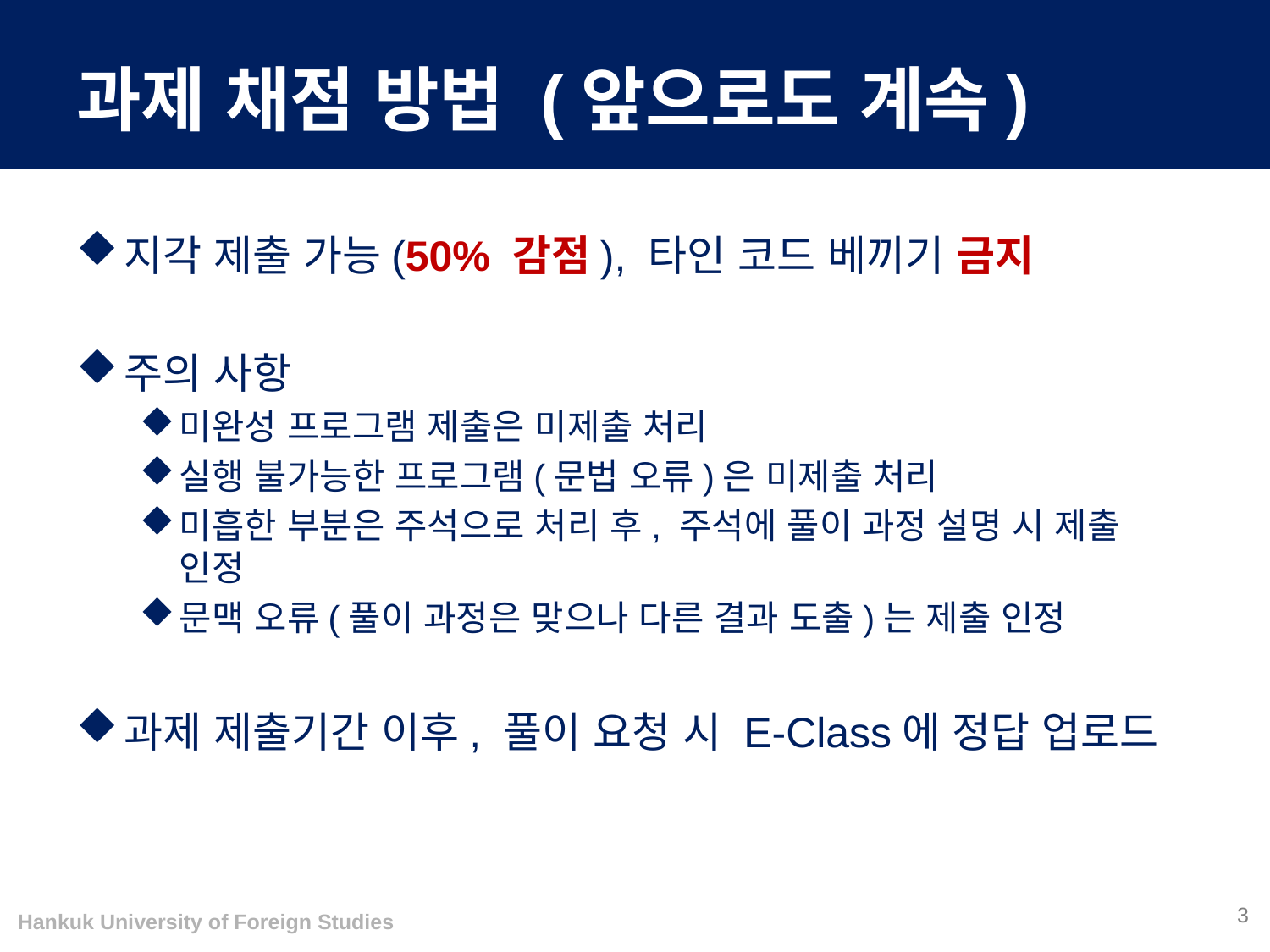

# 과제 채점 방법 (앞으로도 계속)
지각 제출 가능(50% 감점), 타인 코드 베끼기 금지

주의 사항
미완성 프로그램 제출은 미제출 처리
실행 불가능한 프로그램(문법 오류)은 미제출 처리
미흡한 부분은 주석으로 처리 후, 주석에 풀이 과정 설명 시 제출 인정
문맥 오류(풀이 과정은 맞으나 다른 결과 도출)는 제출 인정

과제 제출기간 이후, 풀이 요청 시 E-Class에 정답 업로드
3
Hankuk University of Foreign Studies